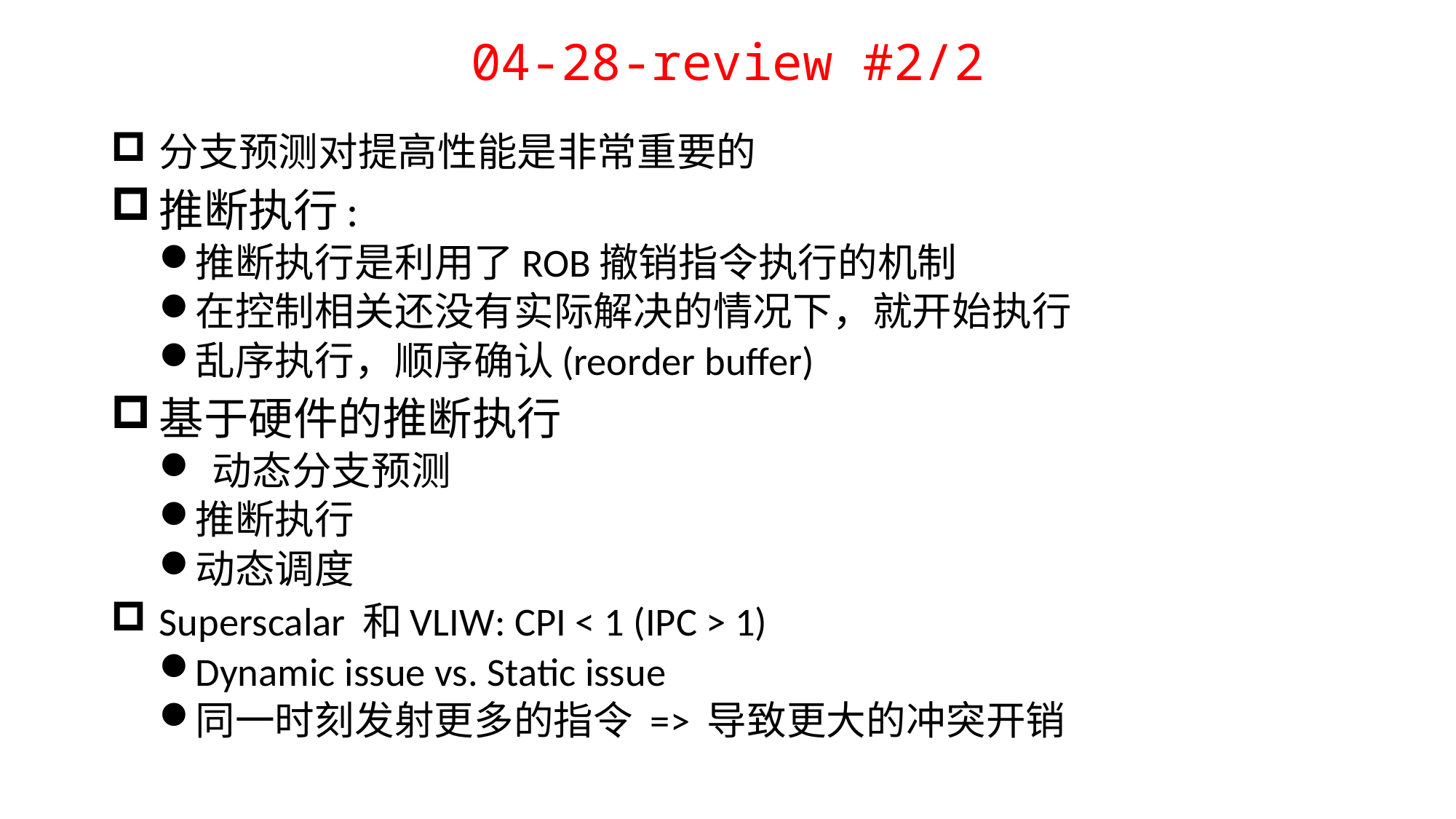

# 04-28-review #2/2
分支预测对提高性能是非常重要的
推断执行:
推断执行是利用了ROB撤销指令执行的机制
在控制相关还没有实际解决的情况下，就开始执行
乱序执行，顺序确认(reorder buffer)
基于硬件的推断执行
 动态分支预测
推断执行
动态调度
Superscalar 和VLIW: CPI < 1 (IPC > 1)
Dynamic issue vs. Static issue
同一时刻发射更多的指令 => 导致更大的冲突开销